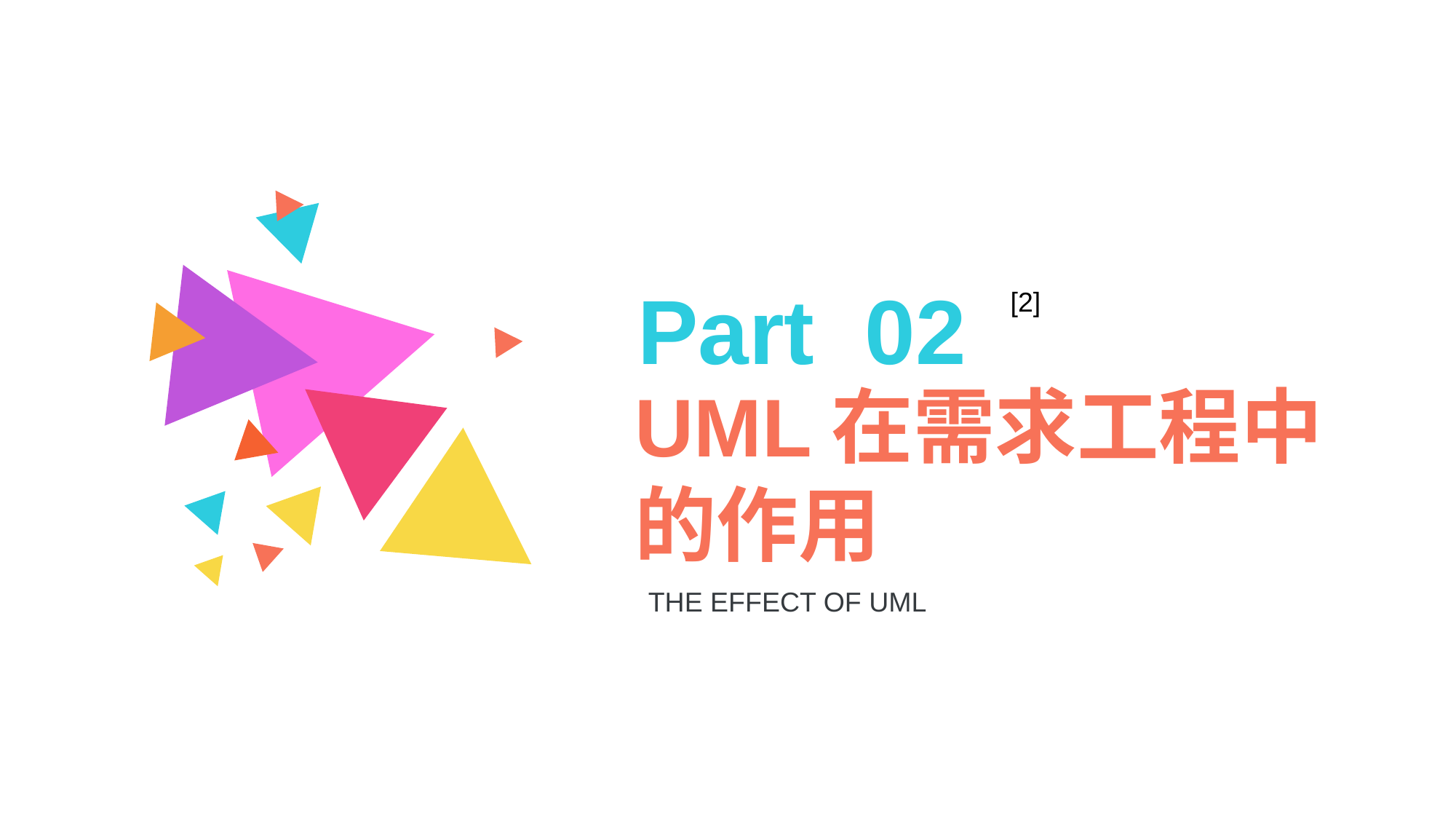

Part  02
UML在需求工程中的作用
[2]

THE EFFECT OF UML